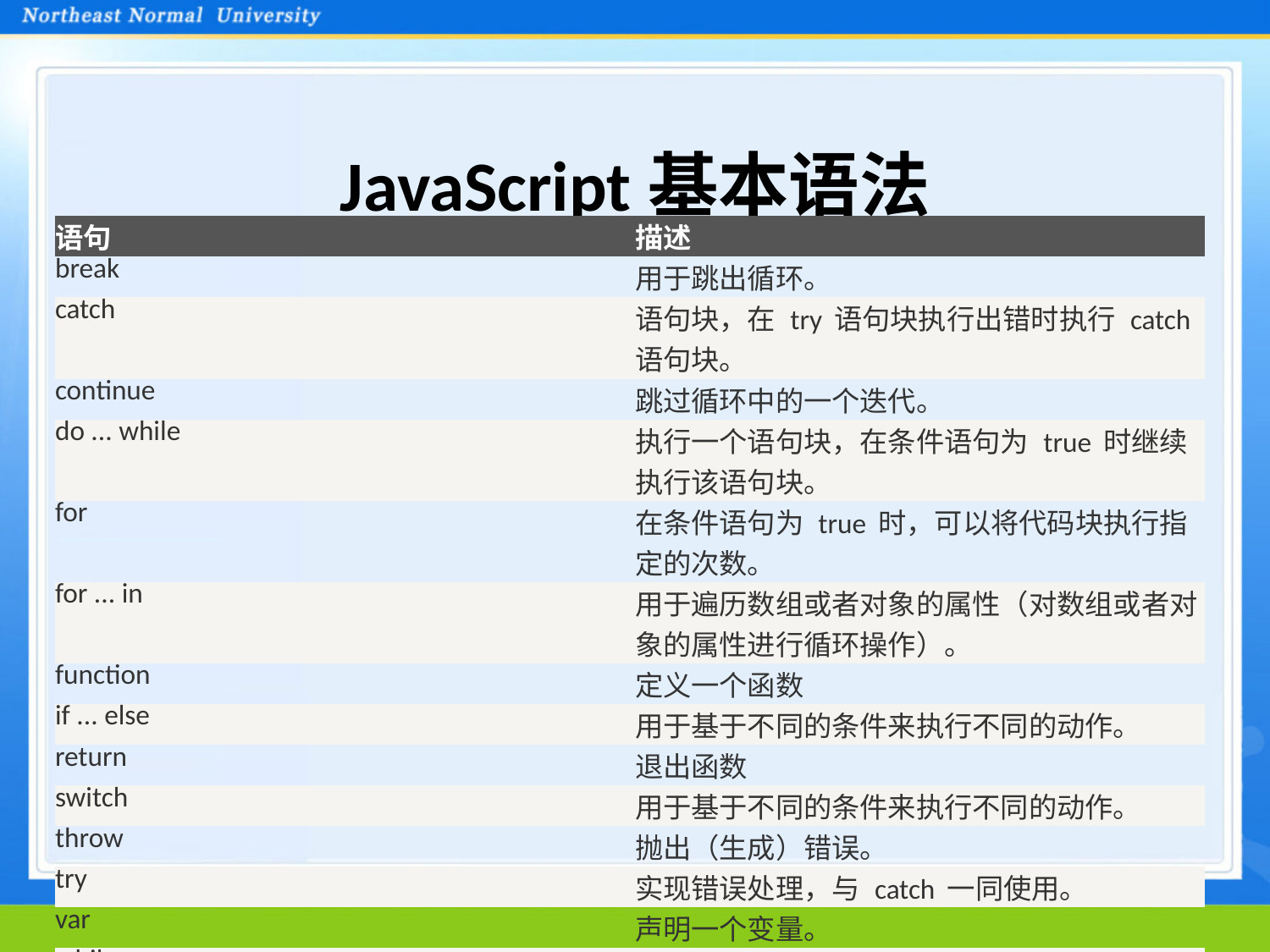

# JavaScript基本语法
| 语句 | 描述 |
| --- | --- |
| break | 用于跳出循环。 |
| catch | 语句块，在 try 语句块执行出错时执行 catch 语句块。 |
| continue | 跳过循环中的一个迭代。 |
| do ... while | 执行一个语句块，在条件语句为 true 时继续执行该语句块。 |
| for | 在条件语句为 true 时，可以将代码块执行指定的次数。 |
| for ... in | 用于遍历数组或者对象的属性（对数组或者对象的属性进行循环操作）。 |
| function | 定义一个函数 |
| if ... else | 用于基于不同的条件来执行不同的动作。 |
| return | 退出函数 |
| switch | 用于基于不同的条件来执行不同的动作。 |
| throw | 抛出（生成）错误。 |
| try | 实现错误处理，与 catch 一同使用。 |
| var | 声明一个变量。 |
| while | 当条件语句为 true 时，执行语句块。 |